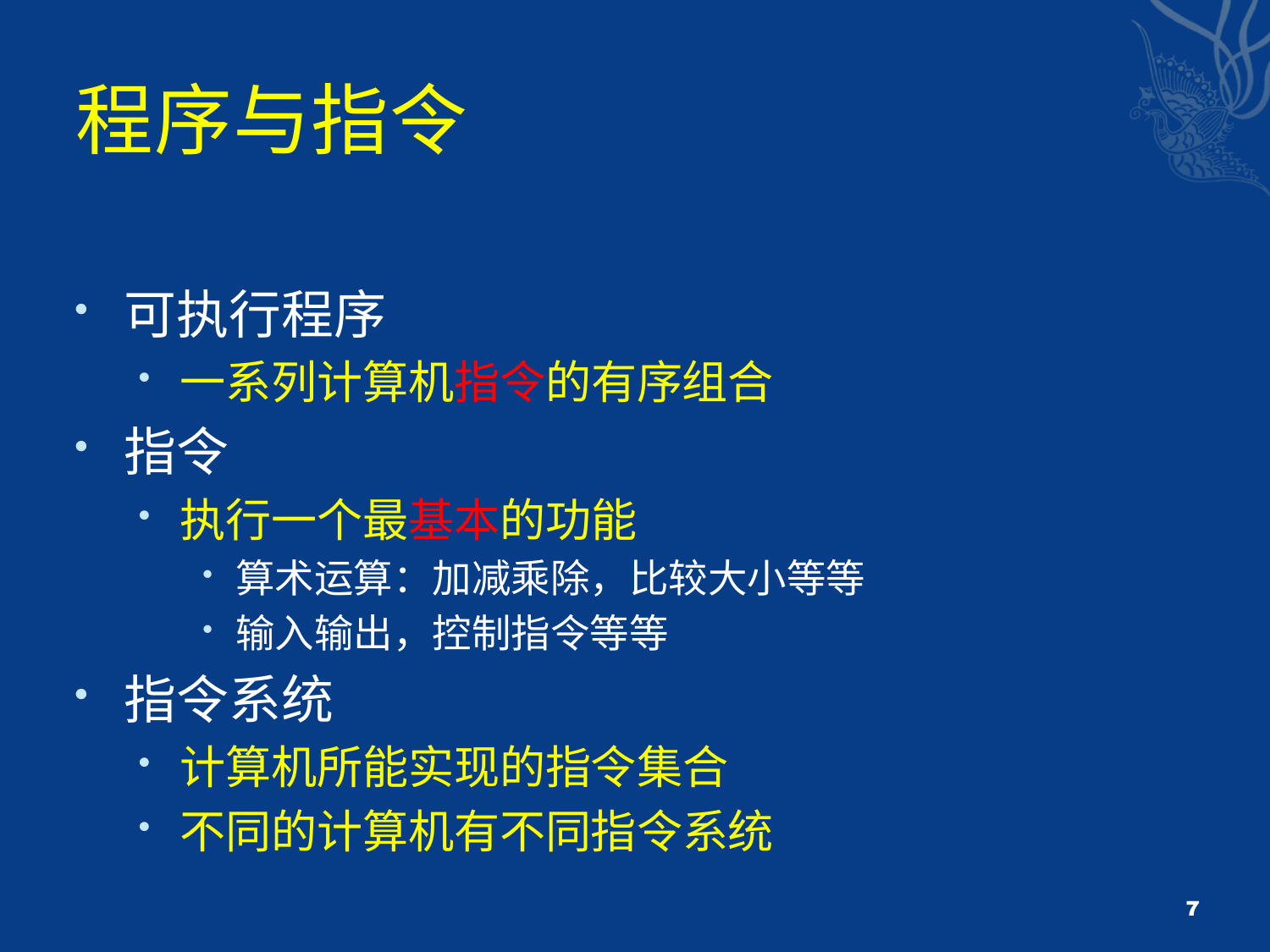

# 程序与指令
可执行程序
一系列计算机指令的有序组合
指令
执行一个最基本的功能
算术运算：加减乘除，比较大小等等
输入输出，控制指令等等
指令系统
计算机所能实现的指令集合
不同的计算机有不同指令系统
7